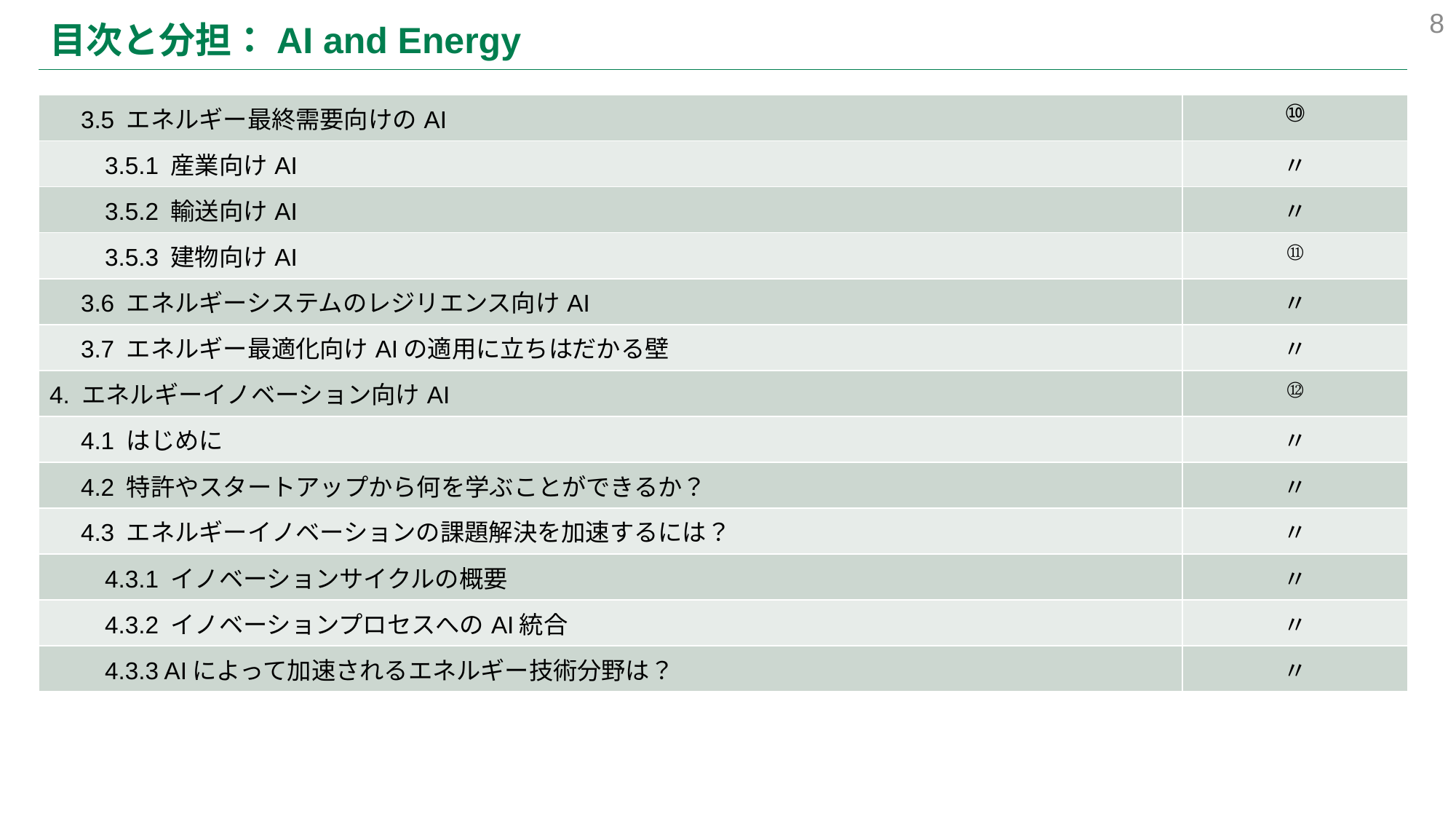

8
# 目次と分担：AI and Energy
| 3.5 エネルギー最終需要向けのAI | ⑩ |
| --- | --- |
| 3.5.1 産業向けAI | 〃 |
| 3.5.2 輸送向けAI | 〃 |
| 3.5.3 建物向けAI | ⑪ |
| 3.6 エネルギーシステムのレジリエンス向けAI | 〃 |
| 3.7 エネルギー最適化向けAIの適用に立ちはだかる壁 | 〃 |
| 4. エネルギーイノベーション向けAI | ⑫ |
| 4.1 はじめに | 〃 |
| 4.2 特許やスタートアップから何を学ぶことができるか？ | 〃 |
| 4.3 エネルギーイノベーションの課題解決を加速するには？ | 〃 |
| 4.3.1 イノベーションサイクルの概要 | 〃 |
| 4.3.2 イノベーションプロセスへのAI統合 | 〃 |
| 4.3.3 AIによって加速されるエネルギー技術分野は？ | 〃 |